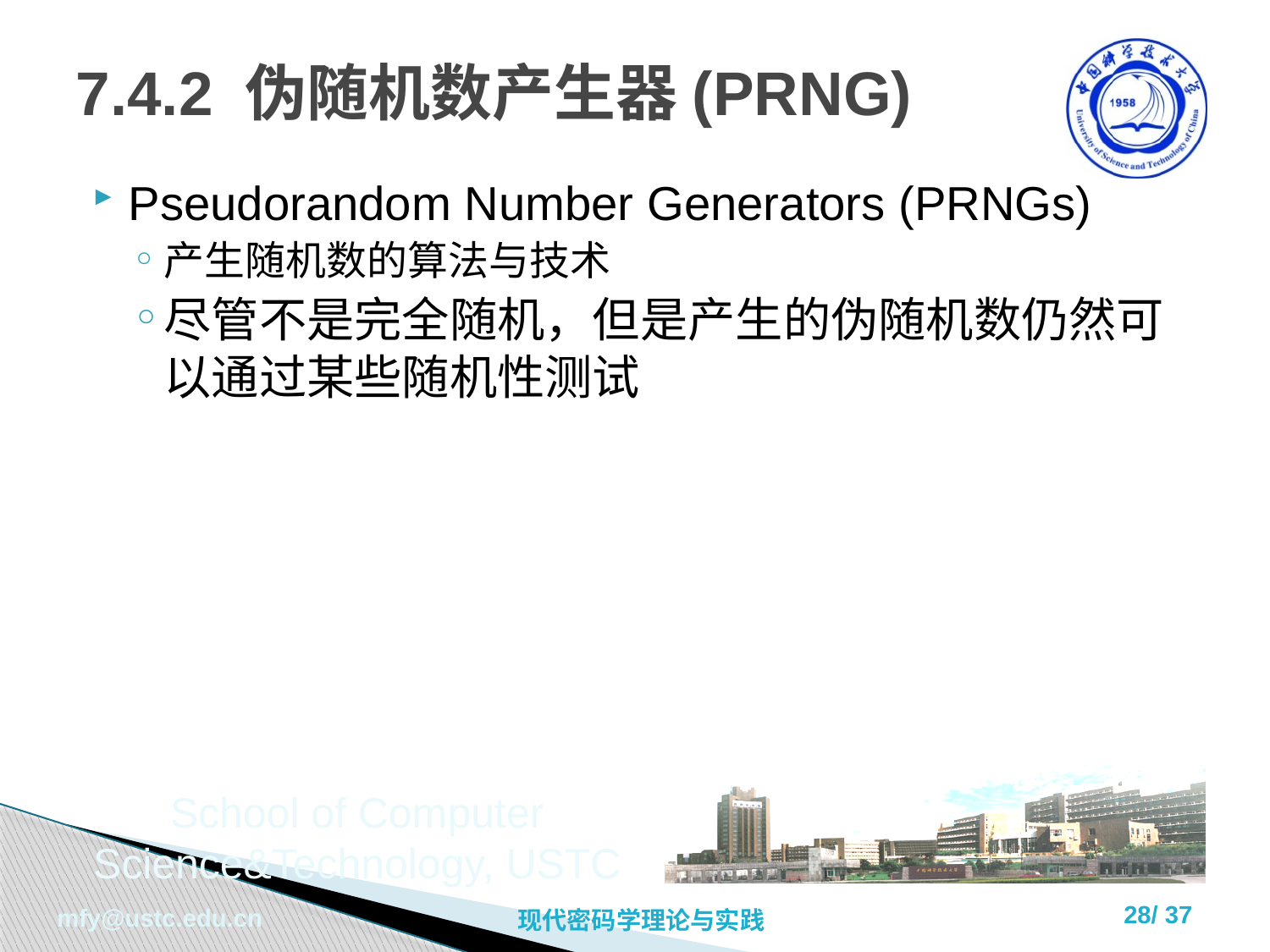

# 7.4.2 伪随机数产生器(PRNG)
Pseudorandom Number Generators (PRNGs)
产生随机数的算法与技术
尽管不是完全随机，但是产生的伪随机数仍然可以通过某些随机性测试